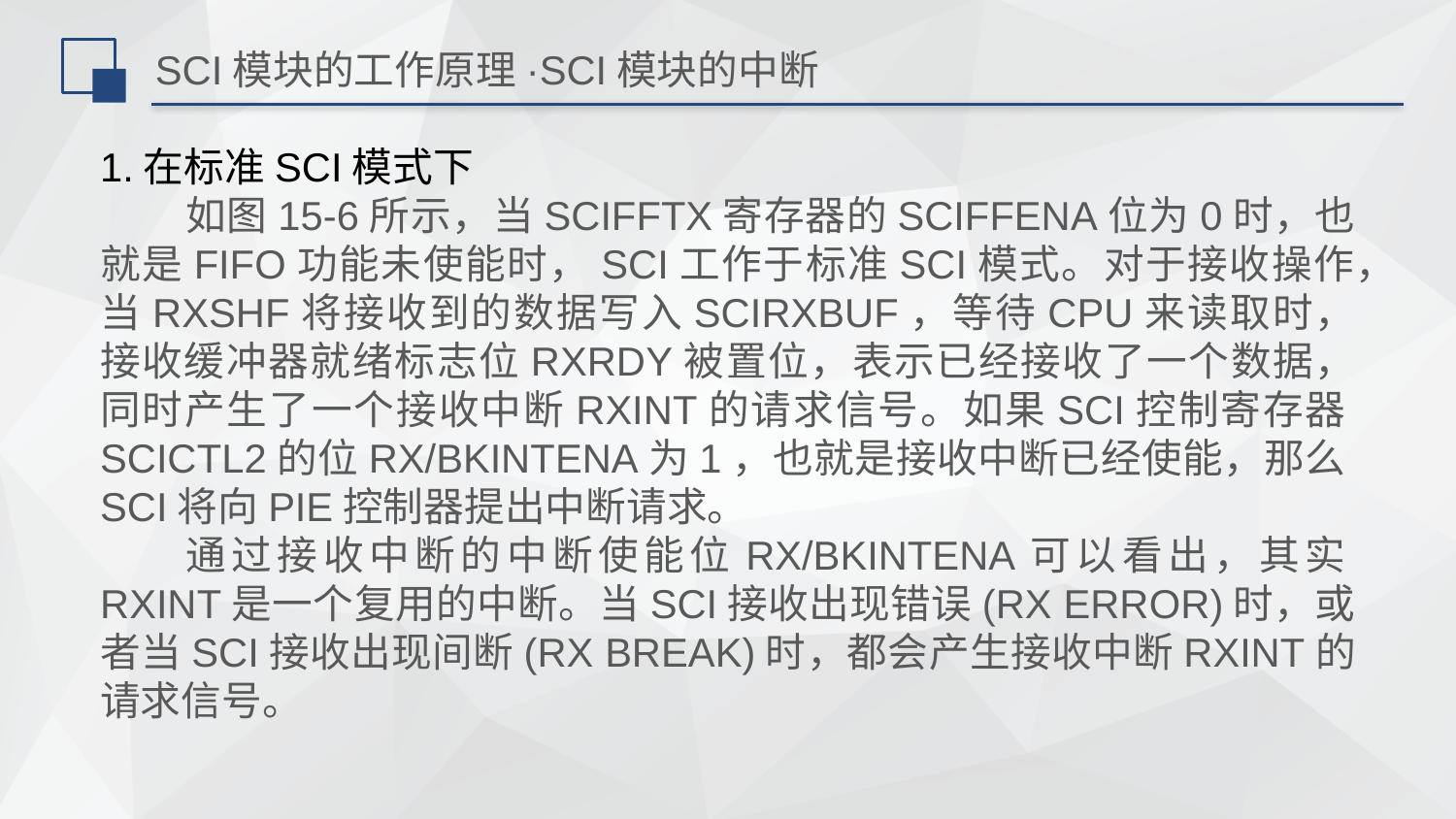

# SCI模块的工作原理·SCI模块的中断
1.在标准SCI模式下
如图15-6所示，当SCIFFTX寄存器的SCIFFENA位为0时，也就是FIFO功能未使能时，SCI工作于标准SCI模式。对于接收操作，当RXSHF将接收到的数据写入SCIRXBUF，等待CPU来读取时，接收缓冲器就绪标志位RXRDY被置位，表示已经接收了一个数据，同时产生了一个接收中断RXINT的请求信号。如果SCI控制寄存器SCICTL2的位RX/BKINTENA为1，也就是接收中断已经使能，那么SCI将向PIE控制器提出中断请求。
通过接收中断的中断使能位RX/BKINTENA可以看出，其实RXINT是一个复用的中断。当SCI接收出现错误(RX ERROR)时，或者当SCI接收出现间断(RX BREAK)时，都会产生接收中断RXINT的请求信号。